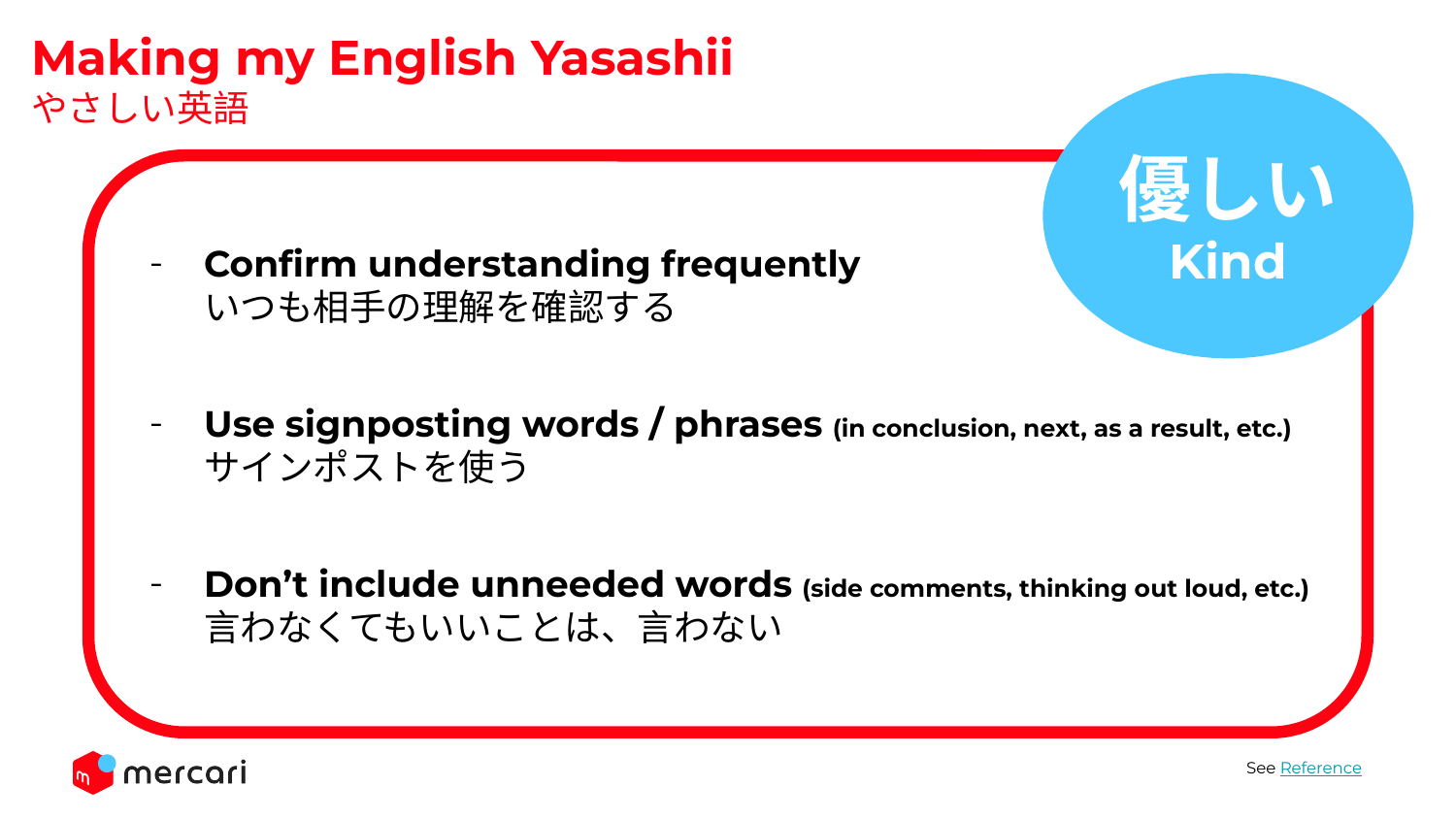

Making my English Yasashii
やさしい英語

優しい
Kind

Confirm understanding frequently
いつも相手の理解を確認する

Use signposting words / phrases (in conclusion, next, as a result, etc.)
サインポストを使う

Don’t include unneeded words (side comments, thinking out loud, etc.)
言わなくてもいいことは、言わない

See Reference